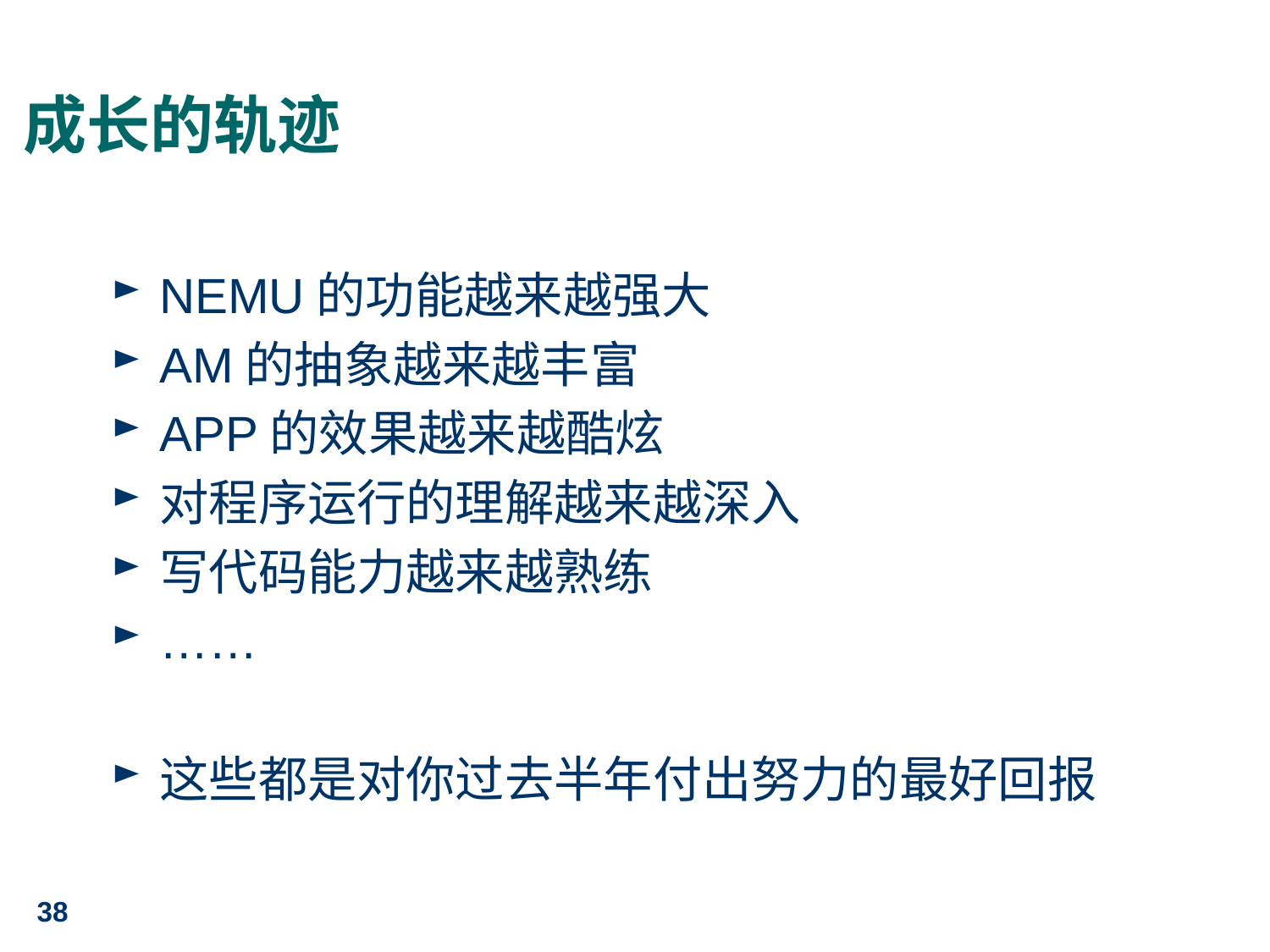

# 成长的轨迹
NEMU的功能越来越强大
AM的抽象越来越丰富
APP的效果越来越酷炫
对程序运行的理解越来越深入
写代码能力越来越熟练
……

这些都是对你过去半年付出努力的最好回报
38